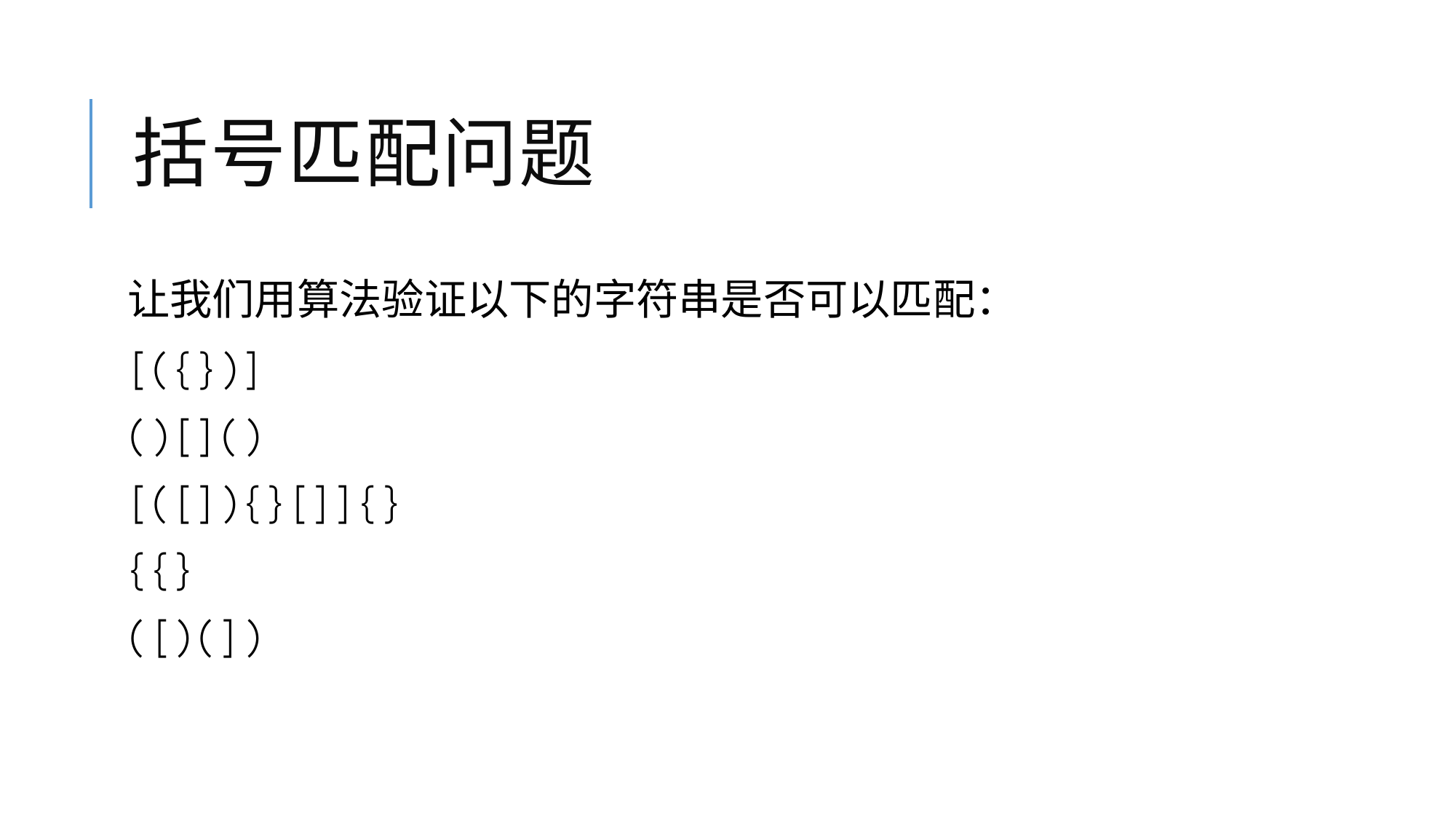

# 括号匹配问题
让我们用算法验证以下的字符串是否可以匹配：
[({})]
()[]()
[([]){}[]]{}
{{}
([)(])